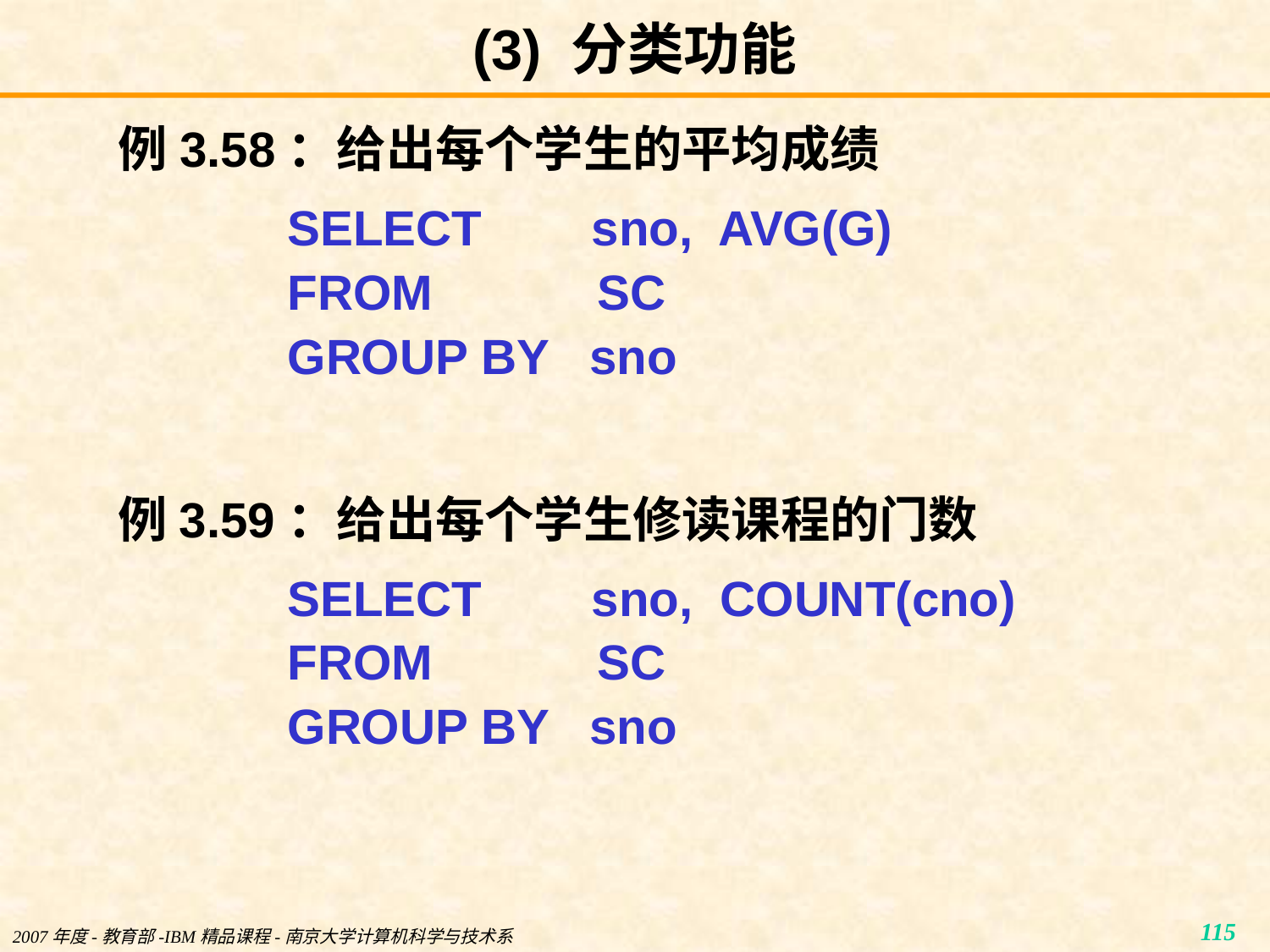

# (3) 分类功能
例3.58：给出每个学生的平均成绩
SELECT        sno,  AVG(G)
FROM            SC
GROUP BY   sno
例3.59：给出每个学生修读课程的门数
SELECT        sno,  COUNT(cno)
FROM            SC
GROUP BY   sno
115
2007年度-教育部-IBM精品课程-南京大学计算机科学与技术系